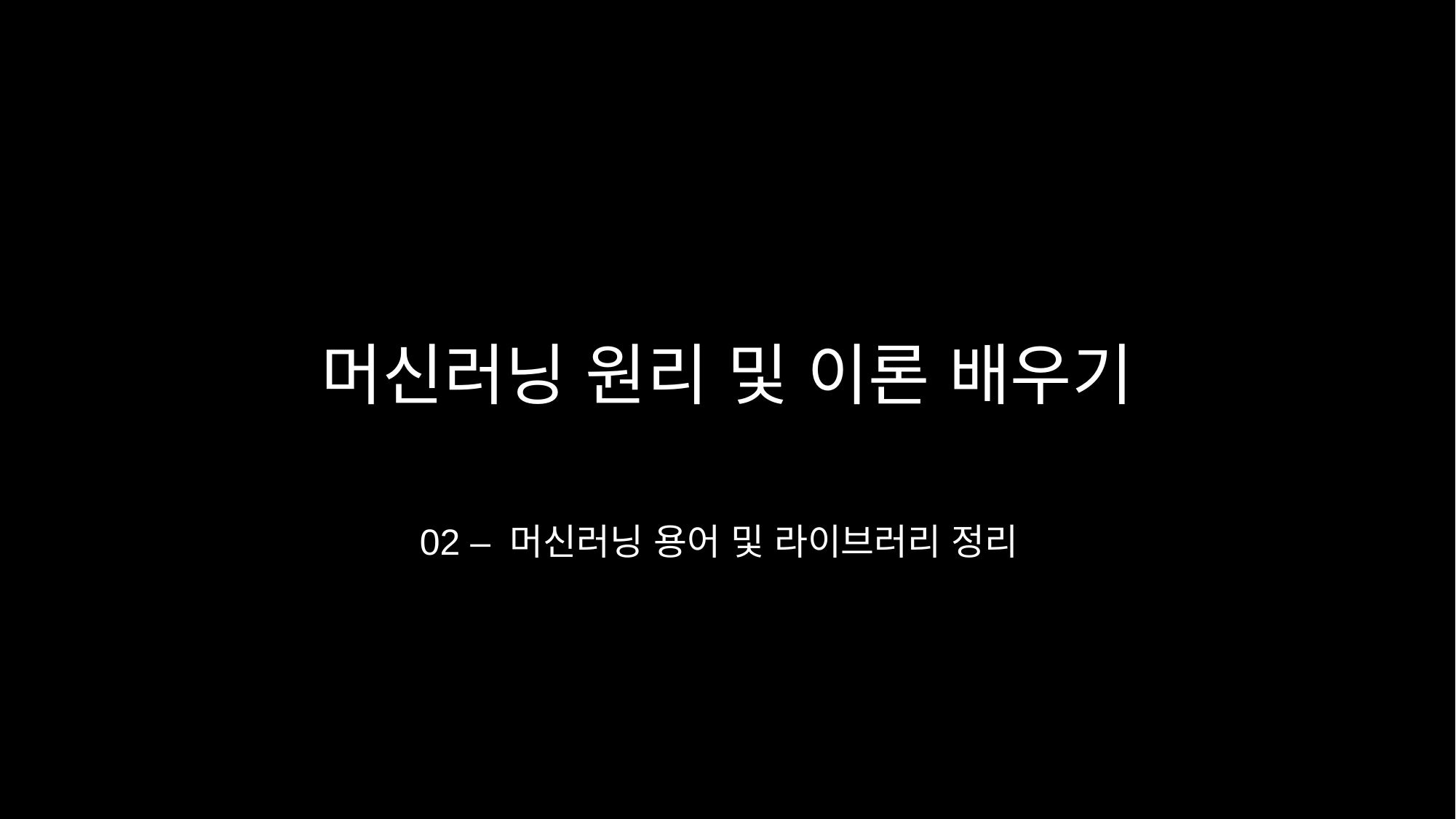

# 머신러닝 원리 및 이론 배우기
02 – 머신러닝 용어 및 라이브러리 정리